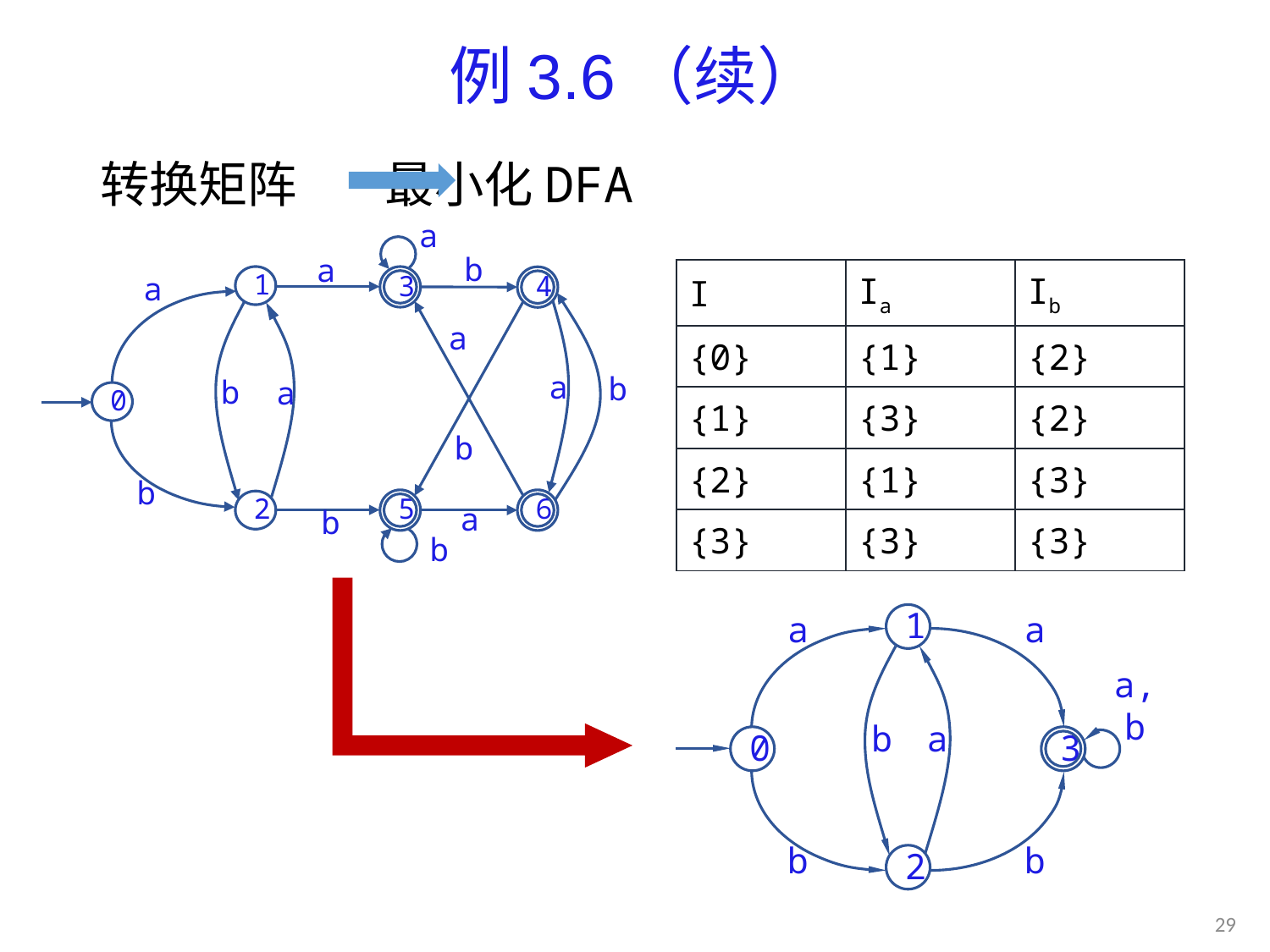

# 例3.6（续）
转换矩阵        最小化DFA

a

b
a
1
3
4
a

a

a
b
a
0
b
b
5
6
2
a
b

b

b

| I | Ia | Ib |
| --- | --- | --- |
| {0} | {1} | {2} |
| {1} | {3} | {2} |
| {2} | {1} | {3} |
| {3} | {3} | {3} |

1
a
a

a,b
b
a
3
0

b
b
2

29